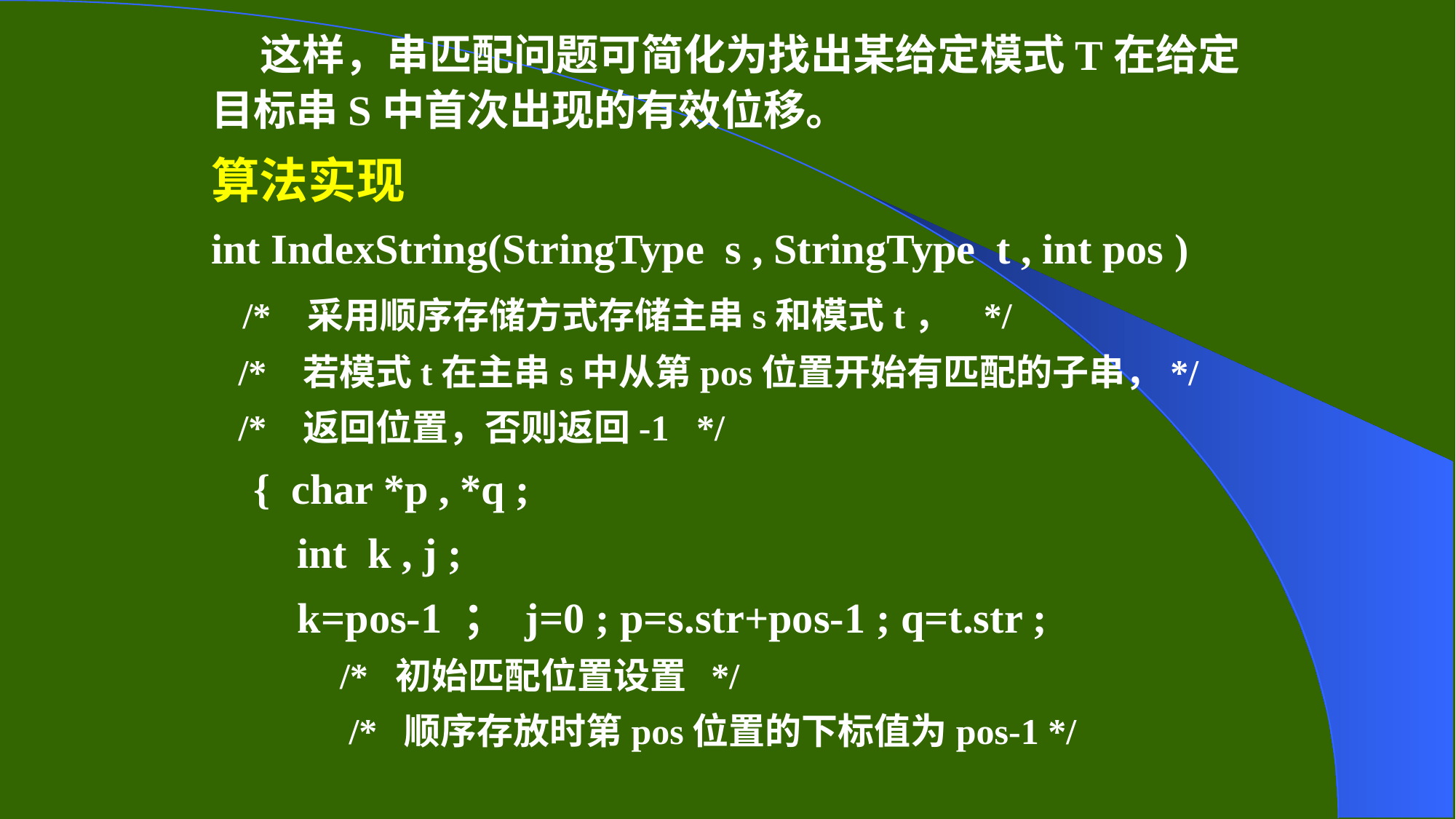

# 这样，串匹配问题可简化为找出某给定模式T在给定目标串S中首次出现的有效位移。
算法实现
int IndexString(StringType  s , StringType  t , int pos )
   /*   采用顺序存储方式存储主串s和模式t，   */
   /*   若模式t在主串s中从第pos位置开始有匹配的子串，*/
   /*   返回位置，否则返回-1   */
{  char *p , *q ;
int  k , j ;
k=pos-1 ； j=0 ; p=s.str+pos-1 ; q=t.str ;
/*  初始匹配位置设置  */
 /*  顺序存放时第pos位置的下标值为pos-1 */